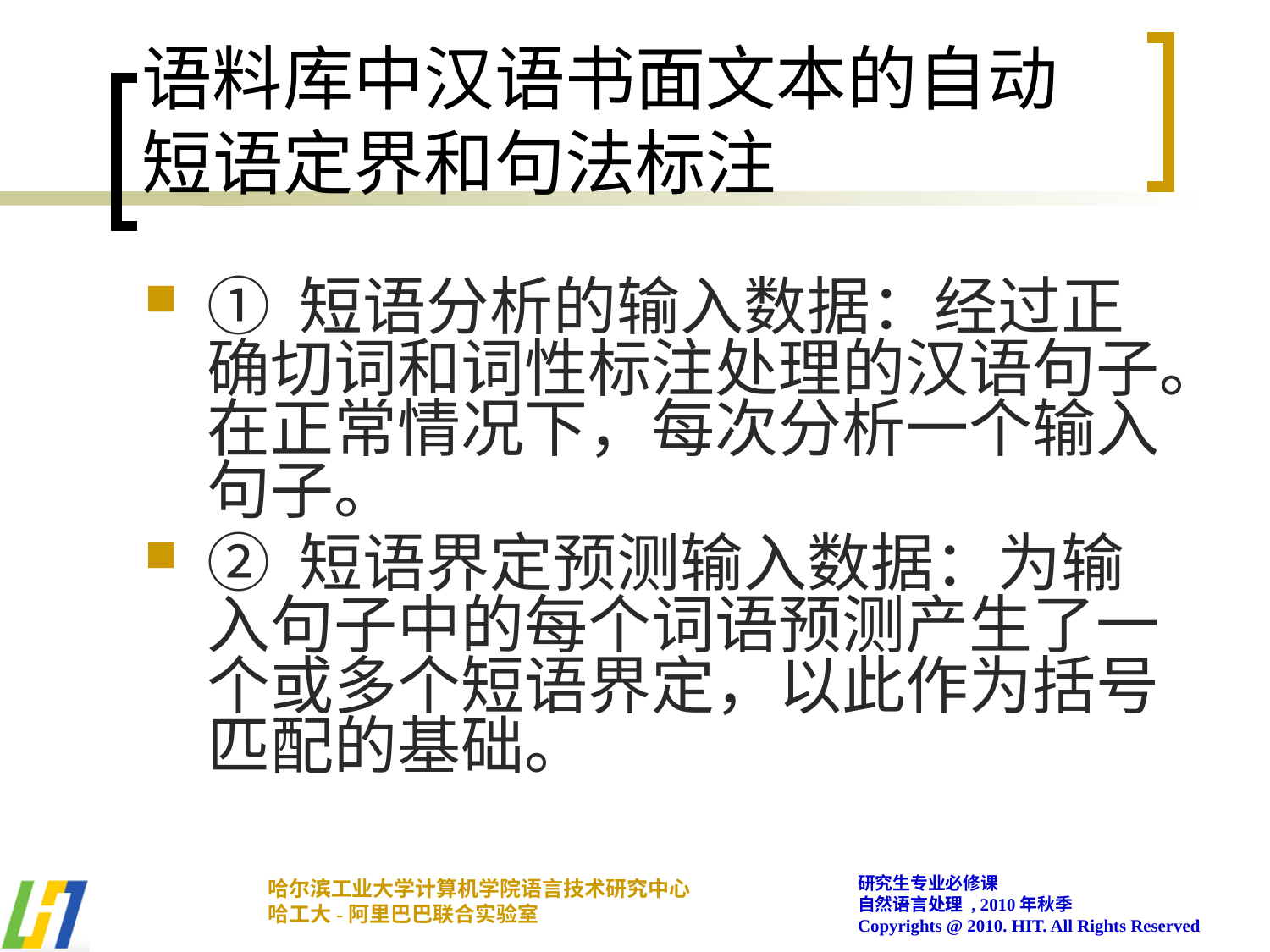

# 语料库中汉语书面文本的自动短语定界和句法标注
① 短语分析的输入数据：经过正确切词和词性标注处理的汉语句子。在正常情况下，每次分析一个输入句子。
② 短语界定预测输入数据：为输入句子中的每个词语预测产生了一个或多个短语界定，以此作为括号匹配的基础。

研究生专业必修课
自然语言处理 , 2010年秋季
Copyrights @ 2010. HIT. All Rights Reserved
哈尔滨工业大学计算机学院语言技术研究中心
哈工大-阿里巴巴联合实验室